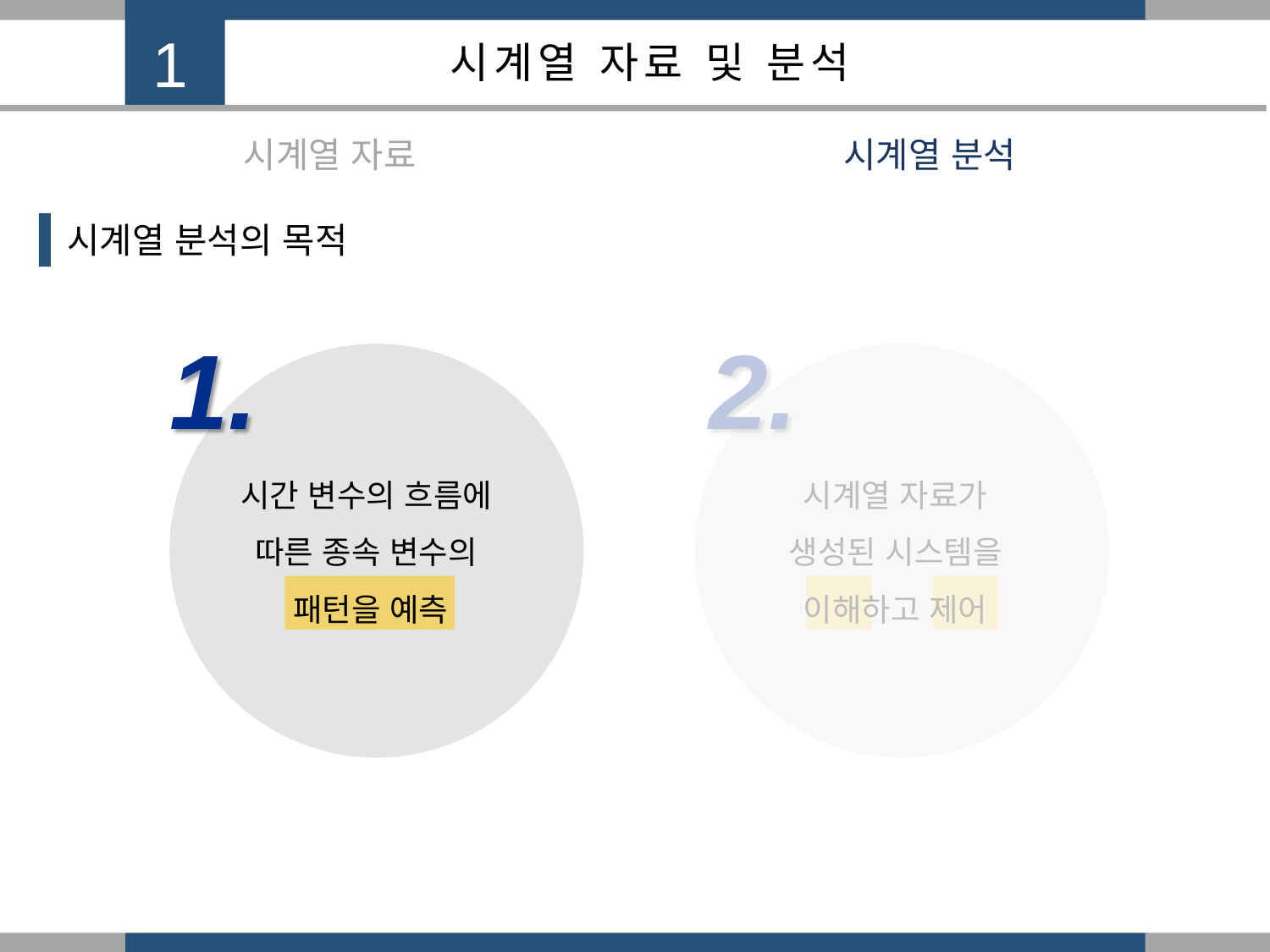

1
시계열 자료 및 분석

시계열 자료
시계열 분석
시계열 분석의 목적

1.
2.

시간 변수의 흐름에
따른 종속 변수의
패턴을 예측
시계열 자료가
생성된 시스템을
이해하고 제어